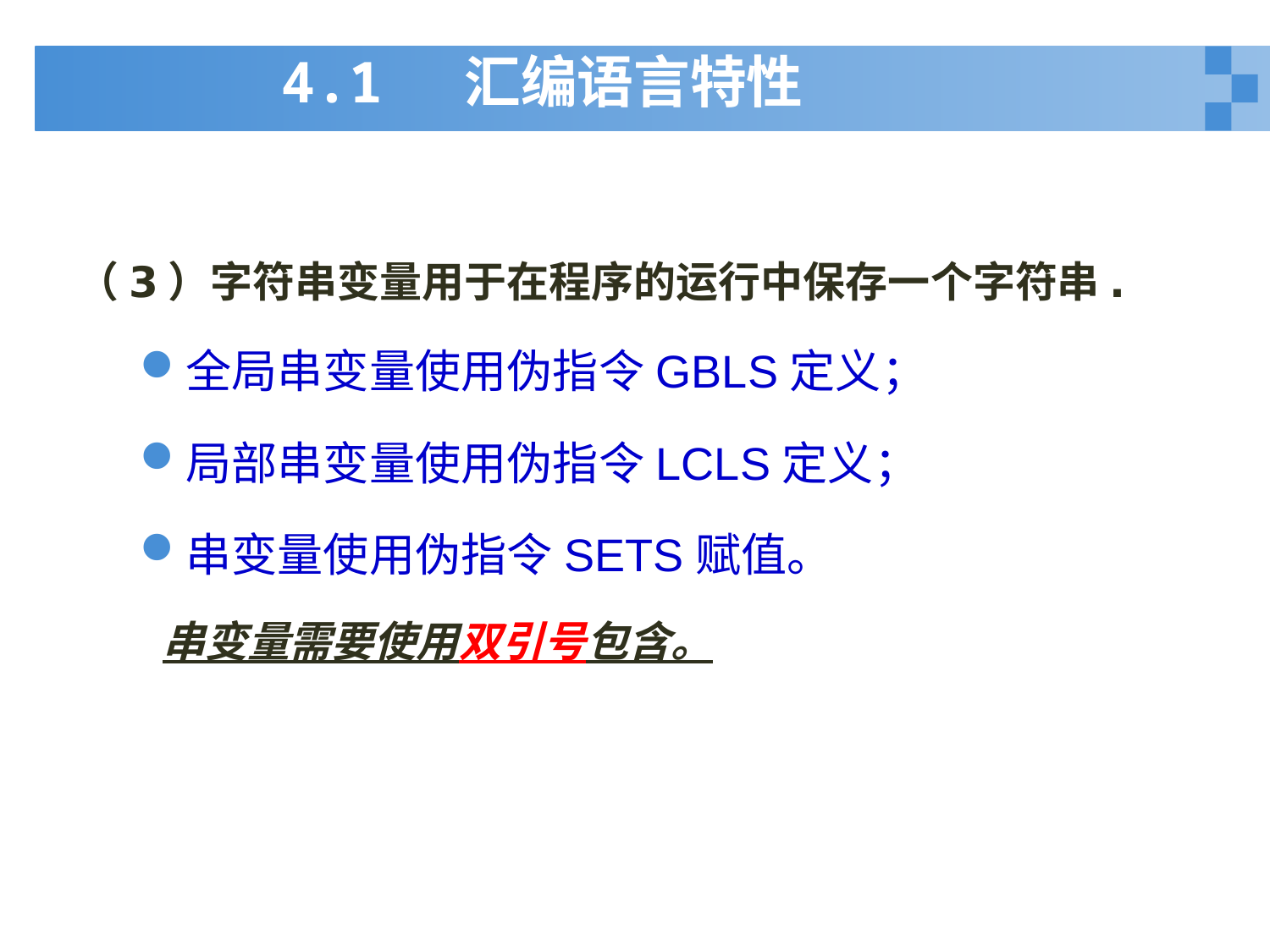

# 4.1  汇编语言特性
（3）字符串变量用于在程序的运行中保存一个字符串.
全局串变量使用伪指令GBLS定义；
局部串变量使用伪指令LCLS定义；
串变量使用伪指令SETS赋值。
        串变量需要使用双引号包含。